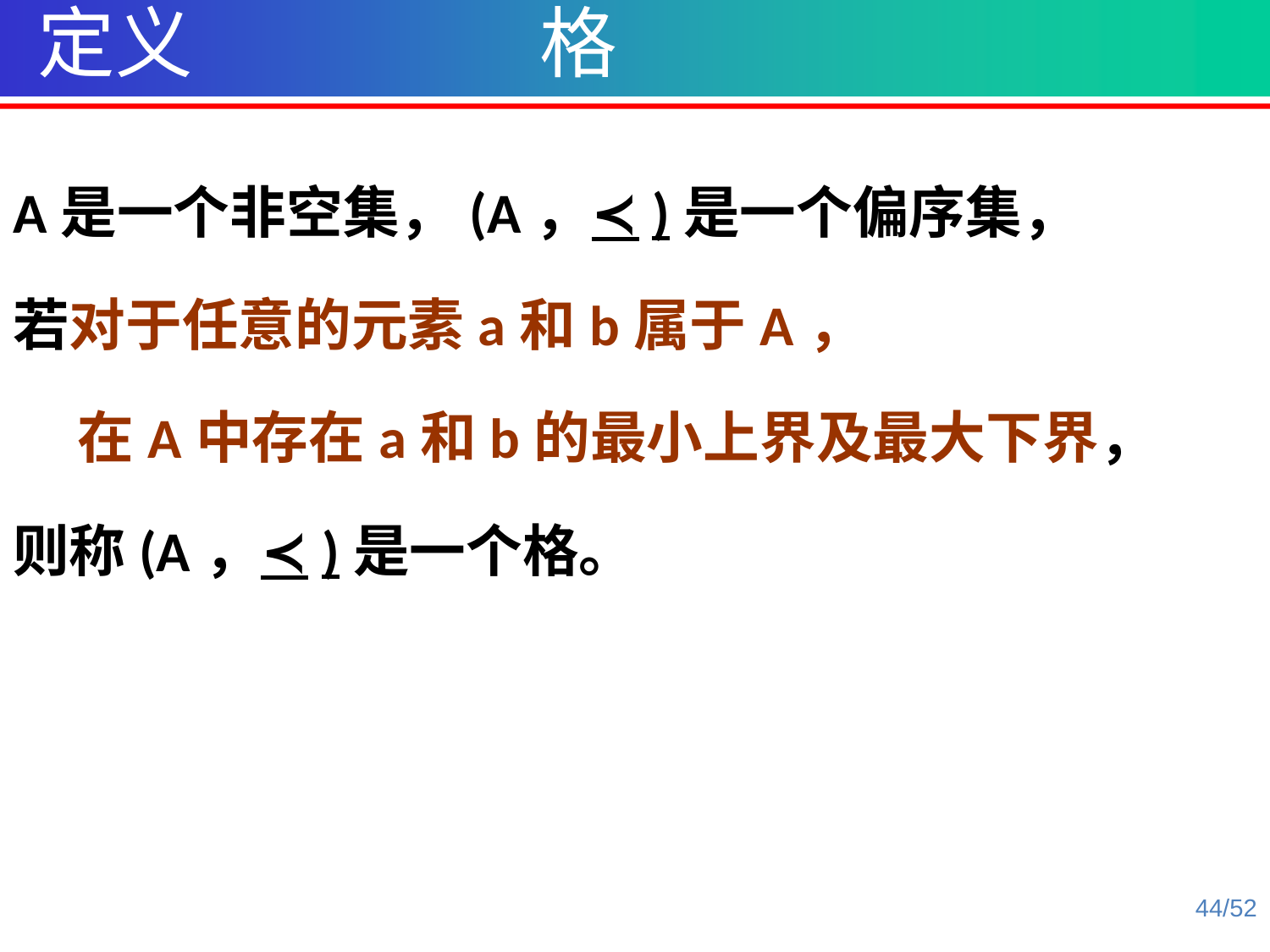

定义                    格
A是一个非空集，(A，≺)是一个偏序集，
若对于任意的元素a和b属于A，
    在A中存在a和b的最小上界及最大下界，
则称(A，≺)是一个格。
44/52